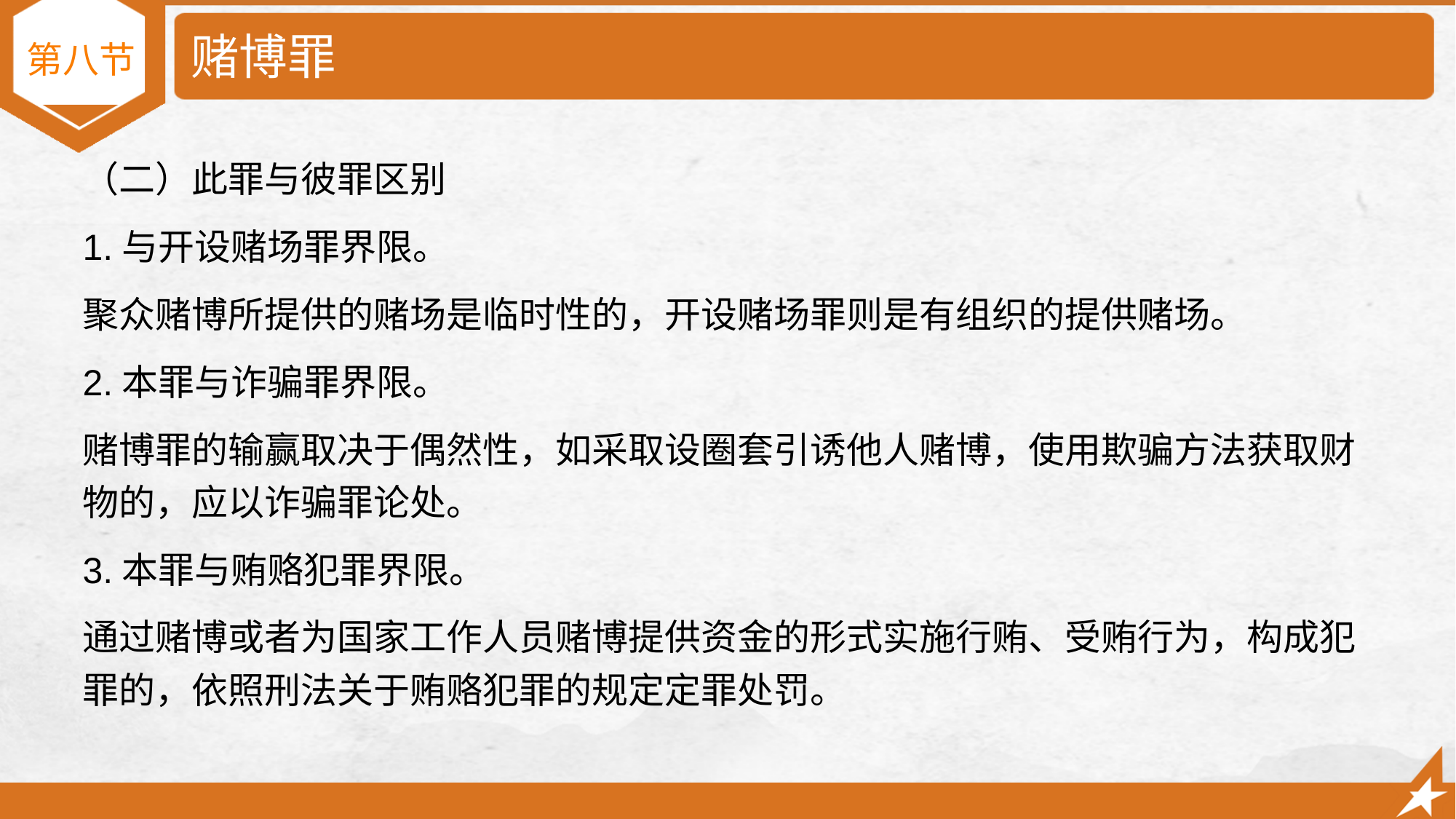

# 赌博罪
第八节
（二）此罪与彼罪区别
1.与开设赌场罪界限。
聚众赌博所提供的赌场是临时性的，开设赌场罪则是有组织的提供赌场。
2.本罪与诈骗罪界限。
赌博罪的输赢取决于偶然性，如采取设圈套引诱他人赌博，使用欺骗方法获取财物的，应以诈骗罪论处。
3.本罪与贿赂犯罪界限。
通过赌博或者为国家工作人员赌博提供资金的形式实施行贿、受贿行为，构成犯罪的，依照刑法关于贿赂犯罪的规定定罪处罚。